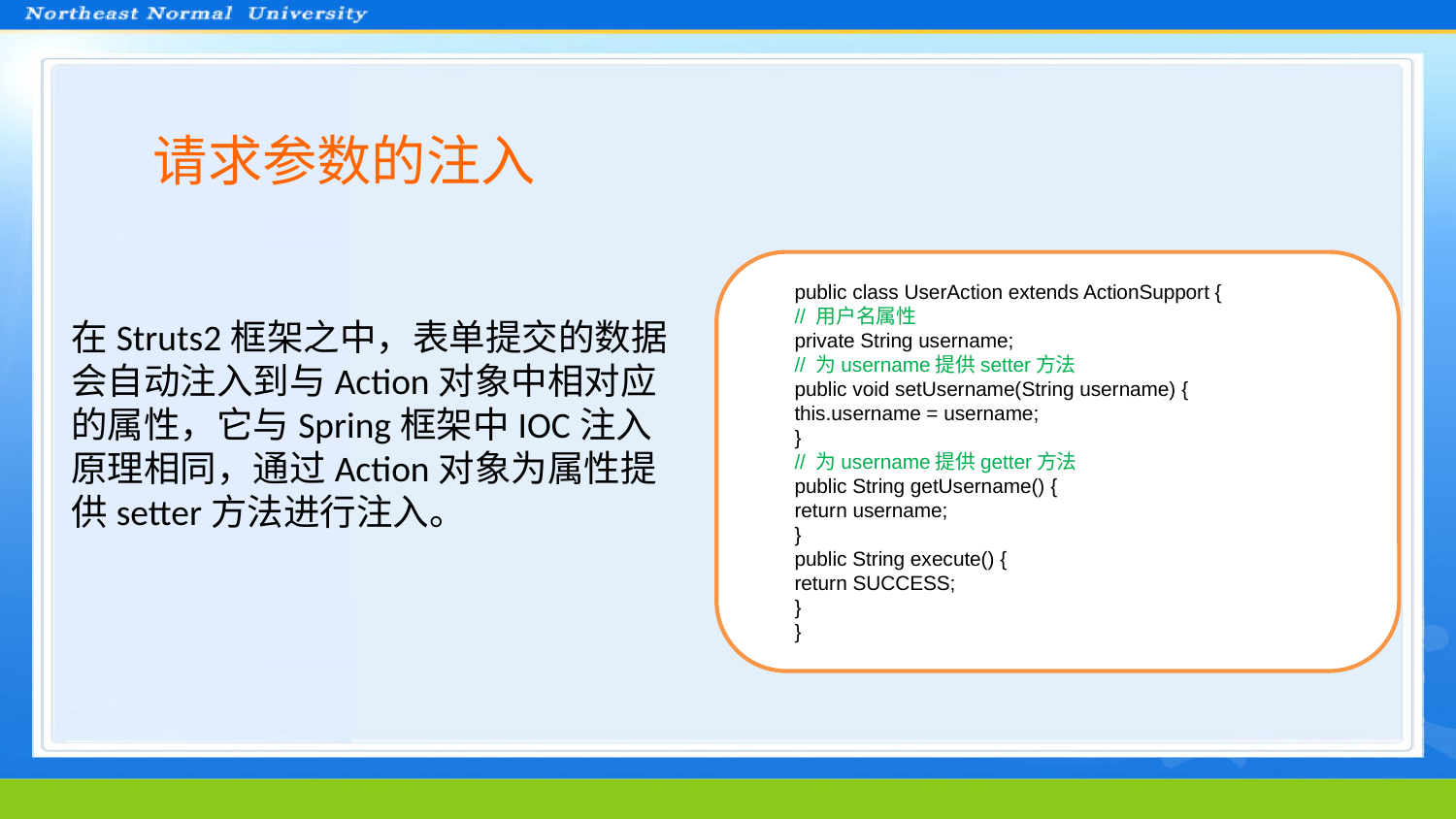

请求参数的注入
public class UserAction extends ActionSupport {
// 用户名属性
private String username;
// 为username提供setter方法
public void setUsername(String username) {
this.username = username;
}
// 为username提供getter方法
public String getUsername() {
return username;
}
public String execute() {
return SUCCESS;
}
}
在Struts2框架之中，表单提交的数据会自动注入到与Action对象中相对应的属性，它与Spring框架中IOC注入原理相同，通过Action对象为属性提供setter方法进行注入。